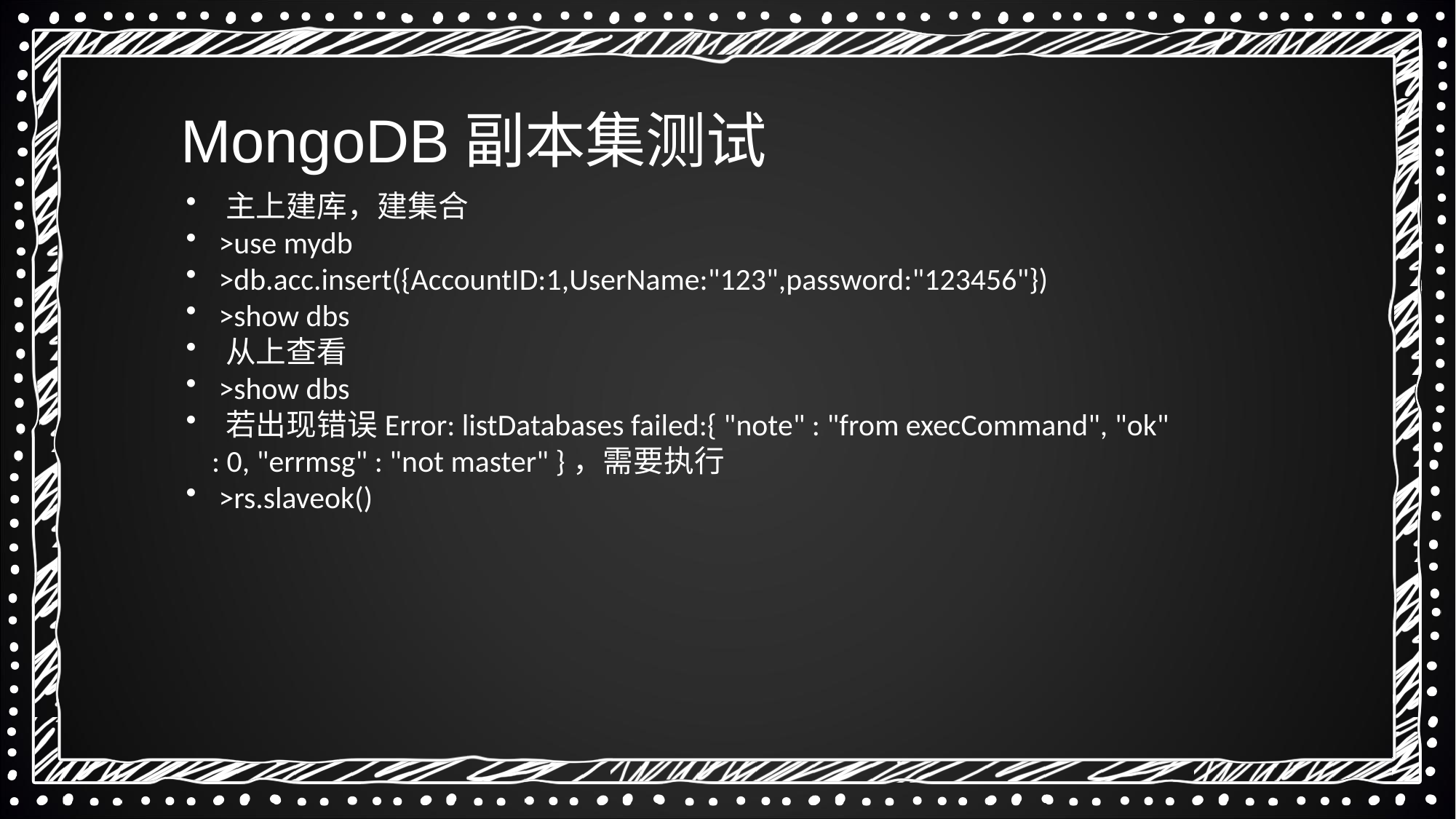

MongoDB副本集测试
 主上建库，建集合
 >use mydb
 >db.acc.insert({AccountID:1,UserName:"123",password:"123456"})
 >show dbs
 从上查看
 >show dbs
 若出现错误Error: listDatabases failed:{ "note" : "from execCommand", "ok" : 0, "errmsg" : "not master" }，需要执行
 >rs.slaveok()